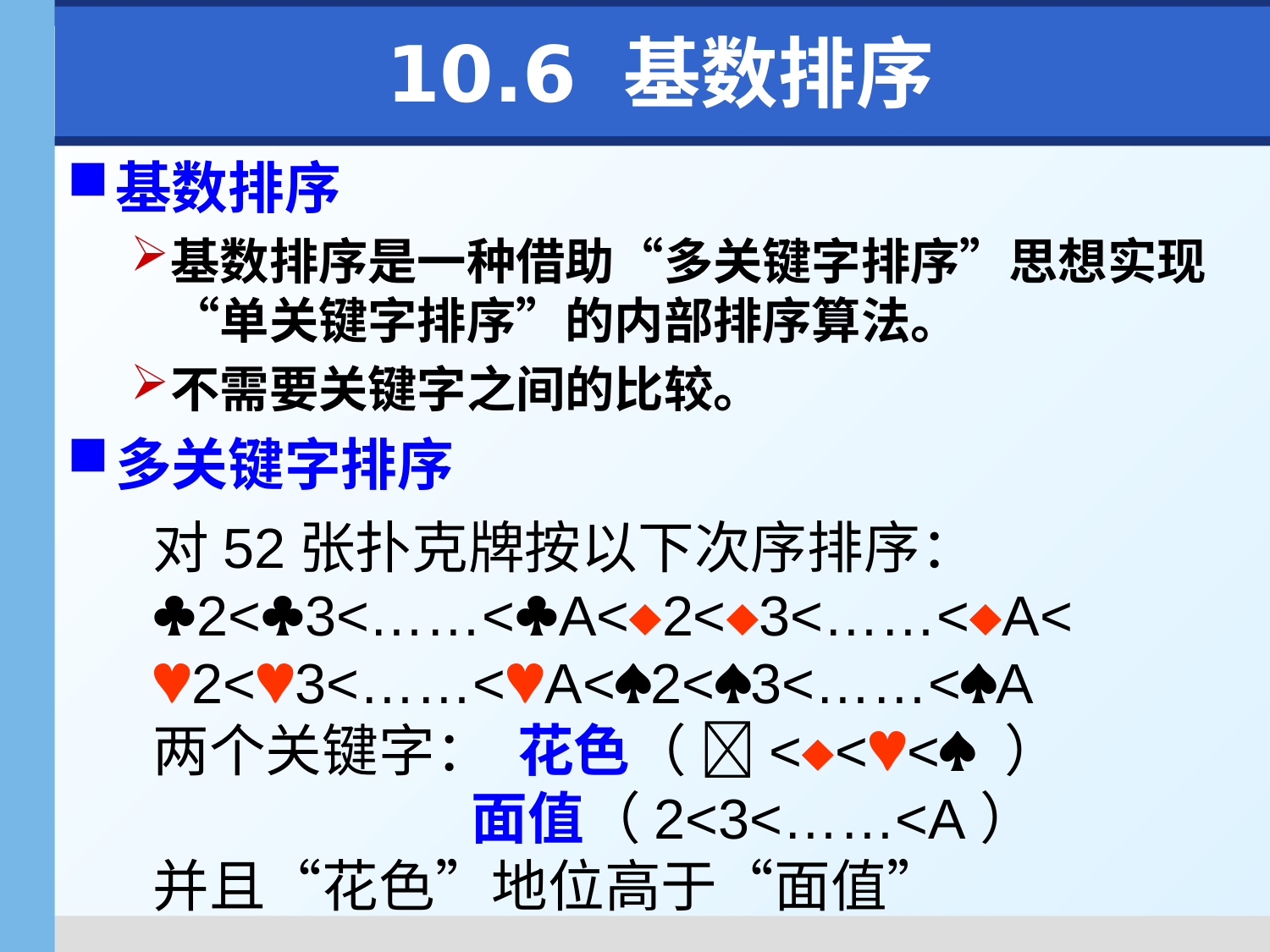

# 10.6 基数排序
基数排序
基数排序是一种借助“多关键字排序”思想实现“单关键字排序”的内部排序算法。
不需要关键字之间的比较。
多关键字排序

对52张扑克牌按以下次序排序：
♣2<♣3<……<♣A<♦2<♦3<……<♦A<
♥2<♥3<……<♥A<♠2<♠3<……<♠A
两个关键字：  花色（ ♣<♦<♥<♠ ）
                        面值（2<3<……<A）
并且“花色”地位高于“面值”